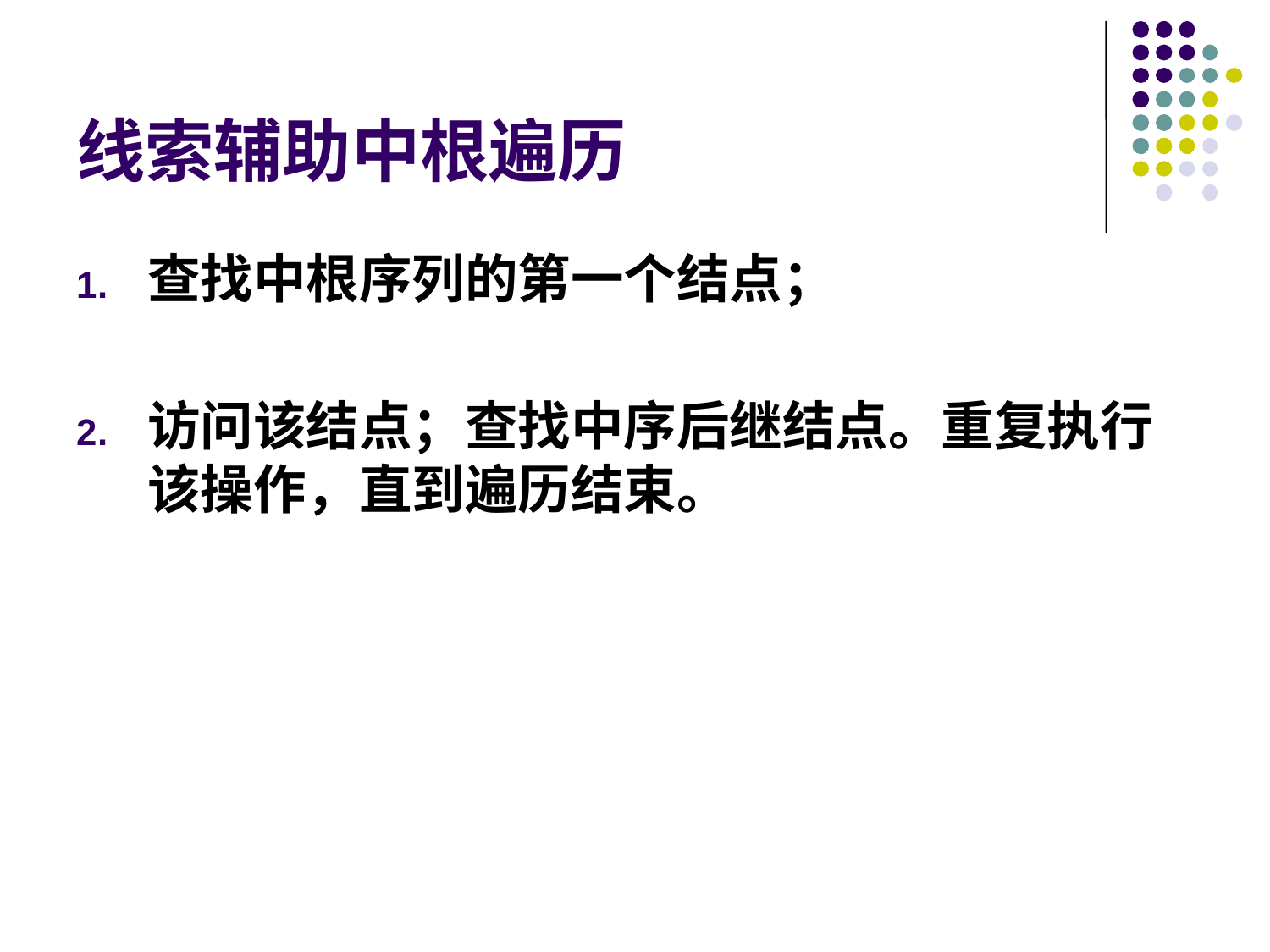

# 线索辅助中根遍历
查找中根序列的第一个结点；

访问该结点；查找中序后继结点。重复执行该操作，直到遍历结束。